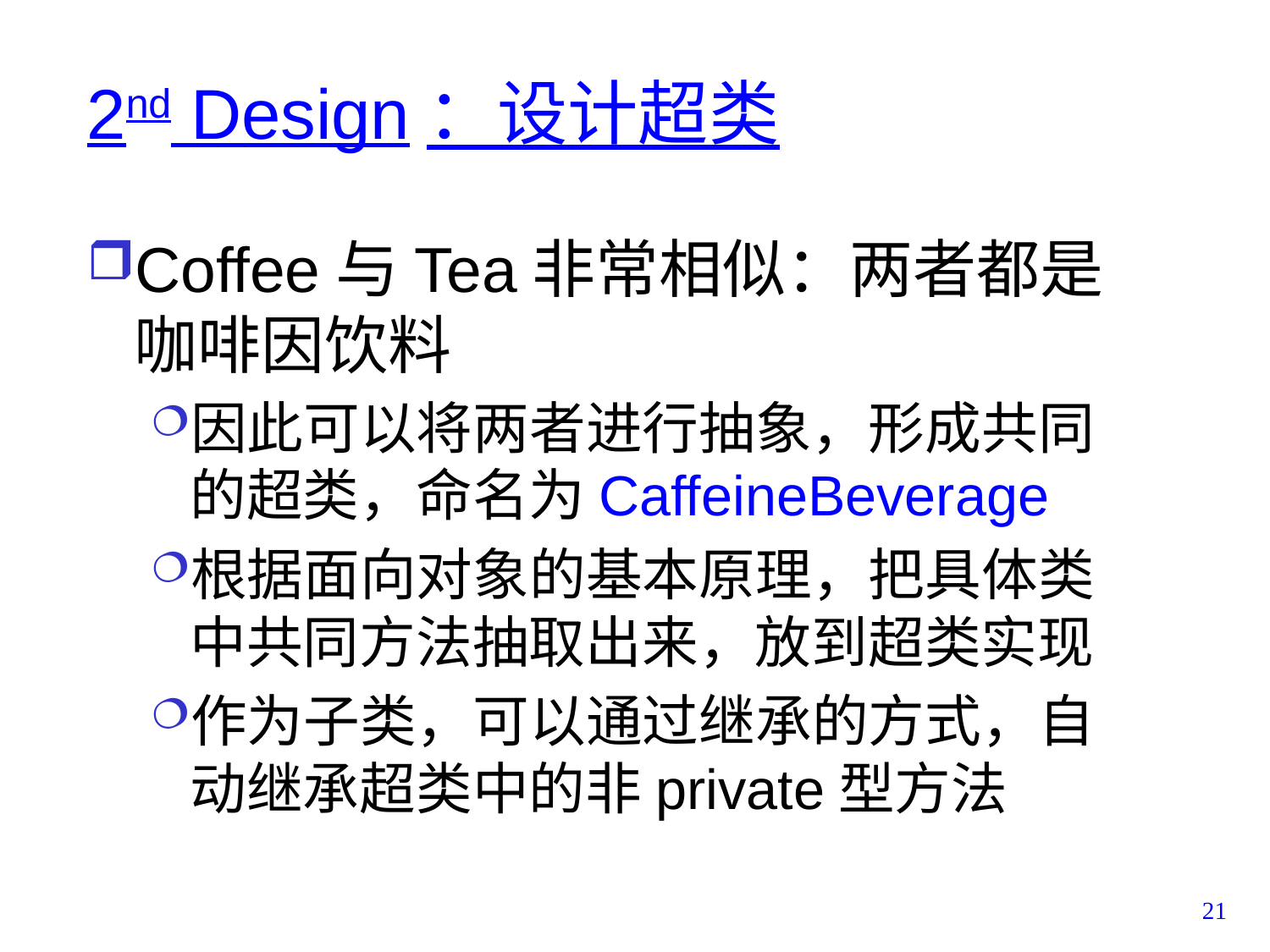

# 2nd Design：设计超类
Coffee与Tea非常相似：两者都是咖啡因饮料
因此可以将两者进行抽象，形成共同的超类，命名为CaffeineBeverage
根据面向对象的基本原理，把具体类中共同方法抽取出来，放到超类实现
作为子类，可以通过继承的方式，自动继承超类中的非private型方法
21